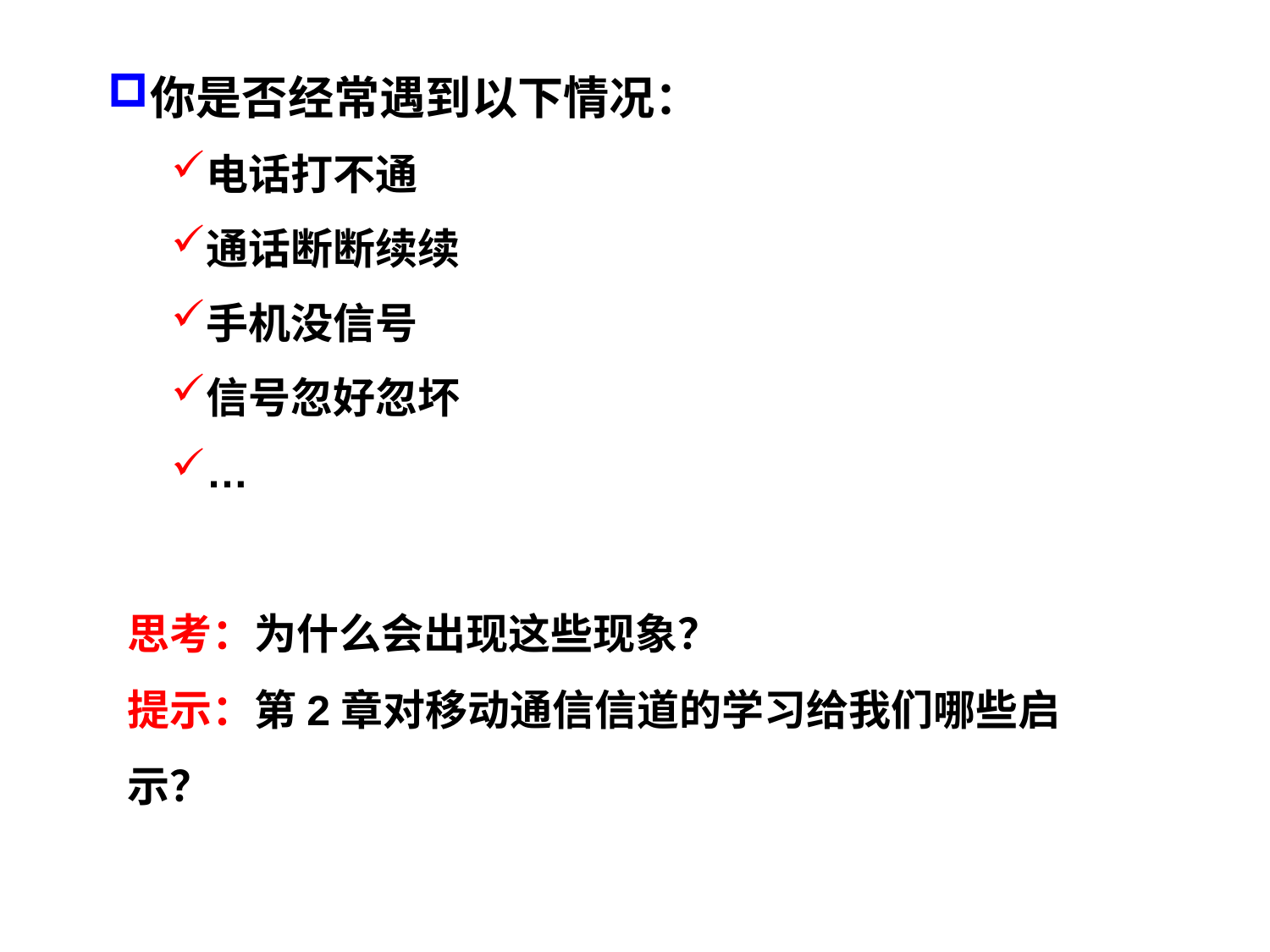

你是否经常遇到以下情况：
电话打不通
通话断断续续
手机没信号
信号忽好忽坏
…

思考：为什么会出现这些现象？
提示：第2章对移动通信信道的学习给我们哪些启示？